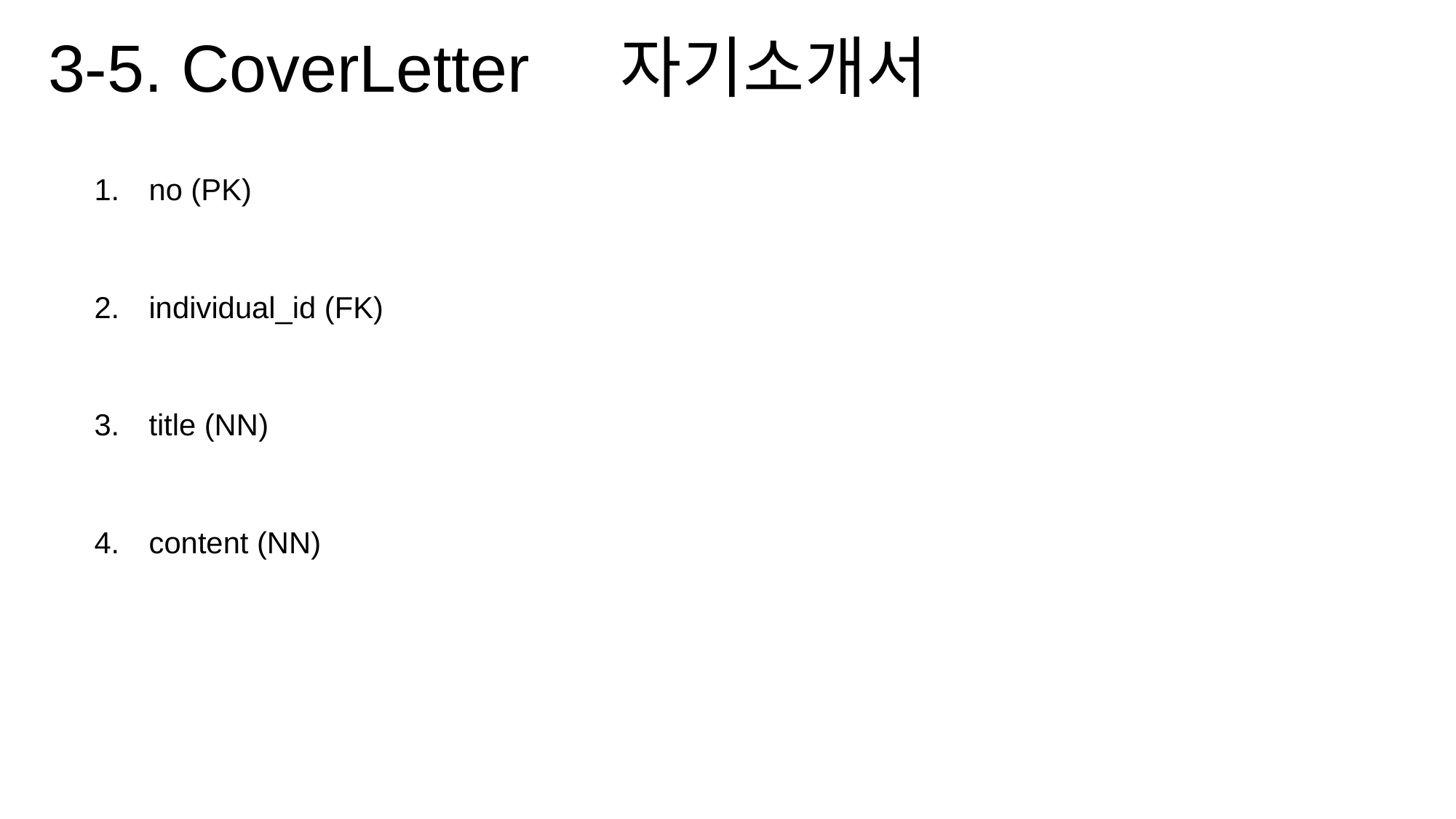

# 3-5. CoverLetter    자기소개서
no (PK)

individual_id (FK)

title (NN)

content (NN)